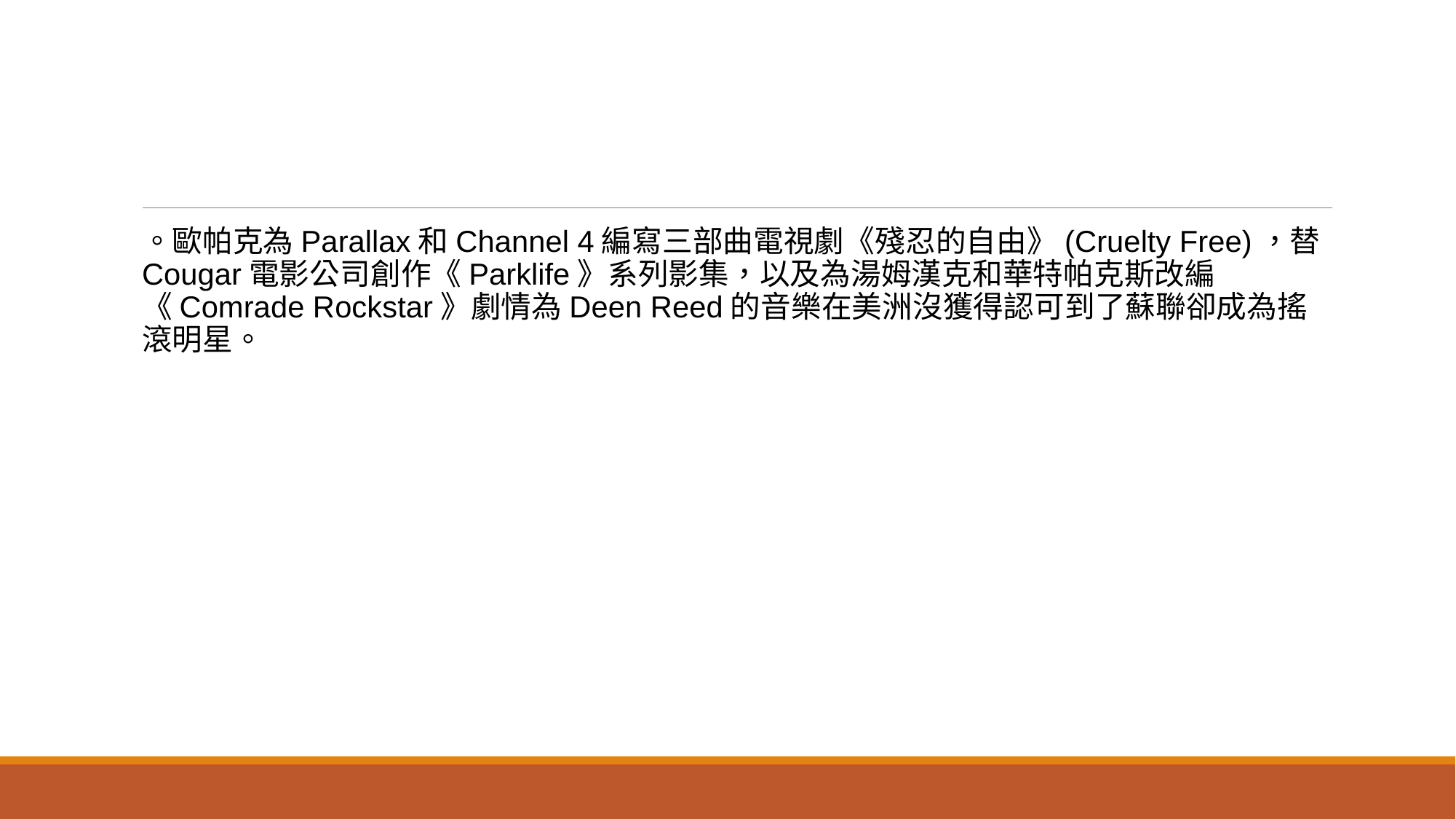

#
。歐帕克為Parallax和Channel 4編寫三部曲電視劇《殘忍的自由》(Cruelty Free)，替Cougar電影公司創作《Parklife》系列影集，以及為湯姆漢克和華特帕克斯改編《Comrade Rockstar》劇情為Deen Reed的音樂在美洲沒獲得認可到了蘇聯卻成為搖滾明星。